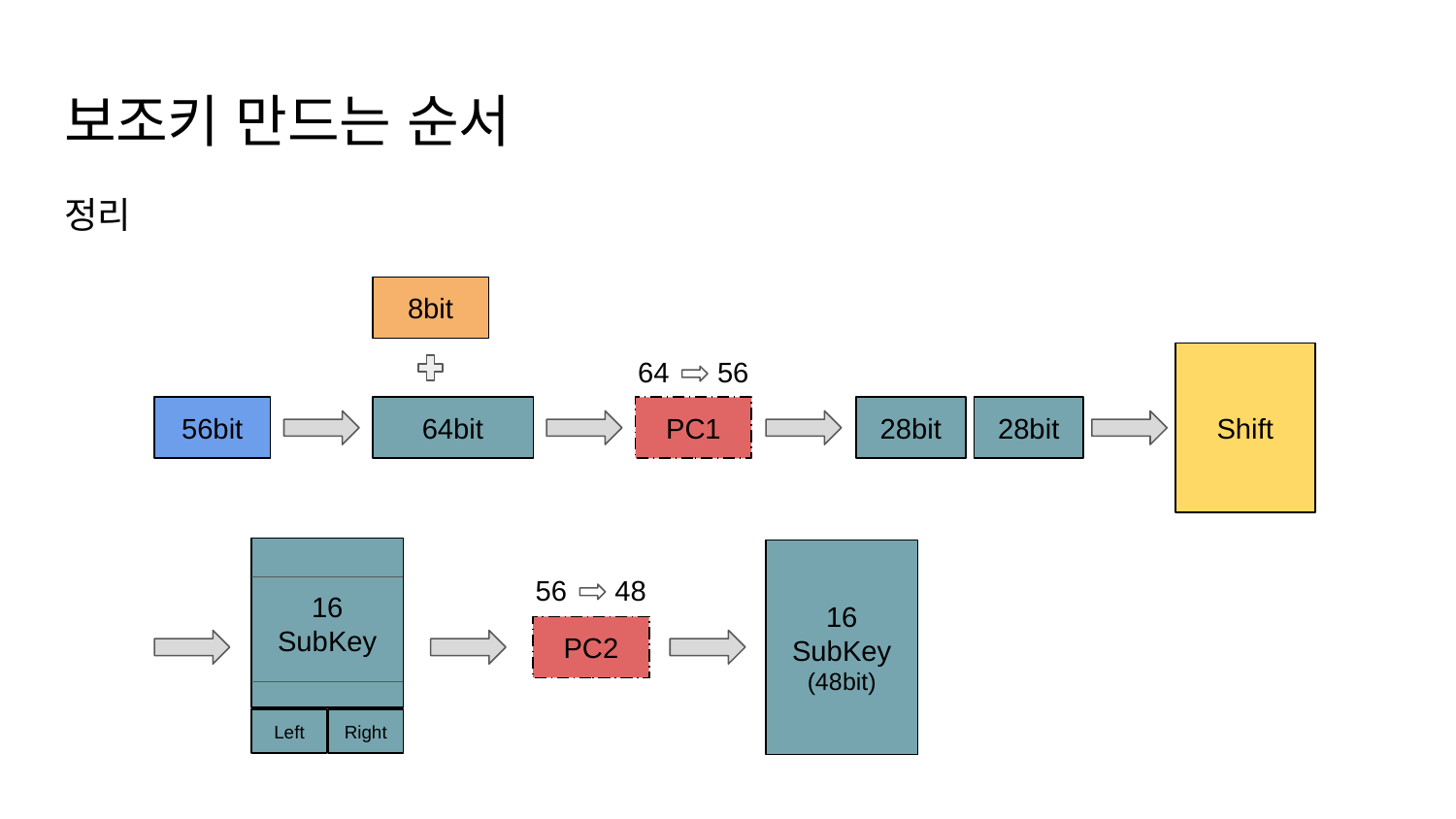

# 보조키 만드는 순서
정리
8bit
Shift
64      56

56bit
64bit
PC1
28bit
28bit

16 SubKey
Left
Right
16
SubKey
(48bit)
56      48

PC2